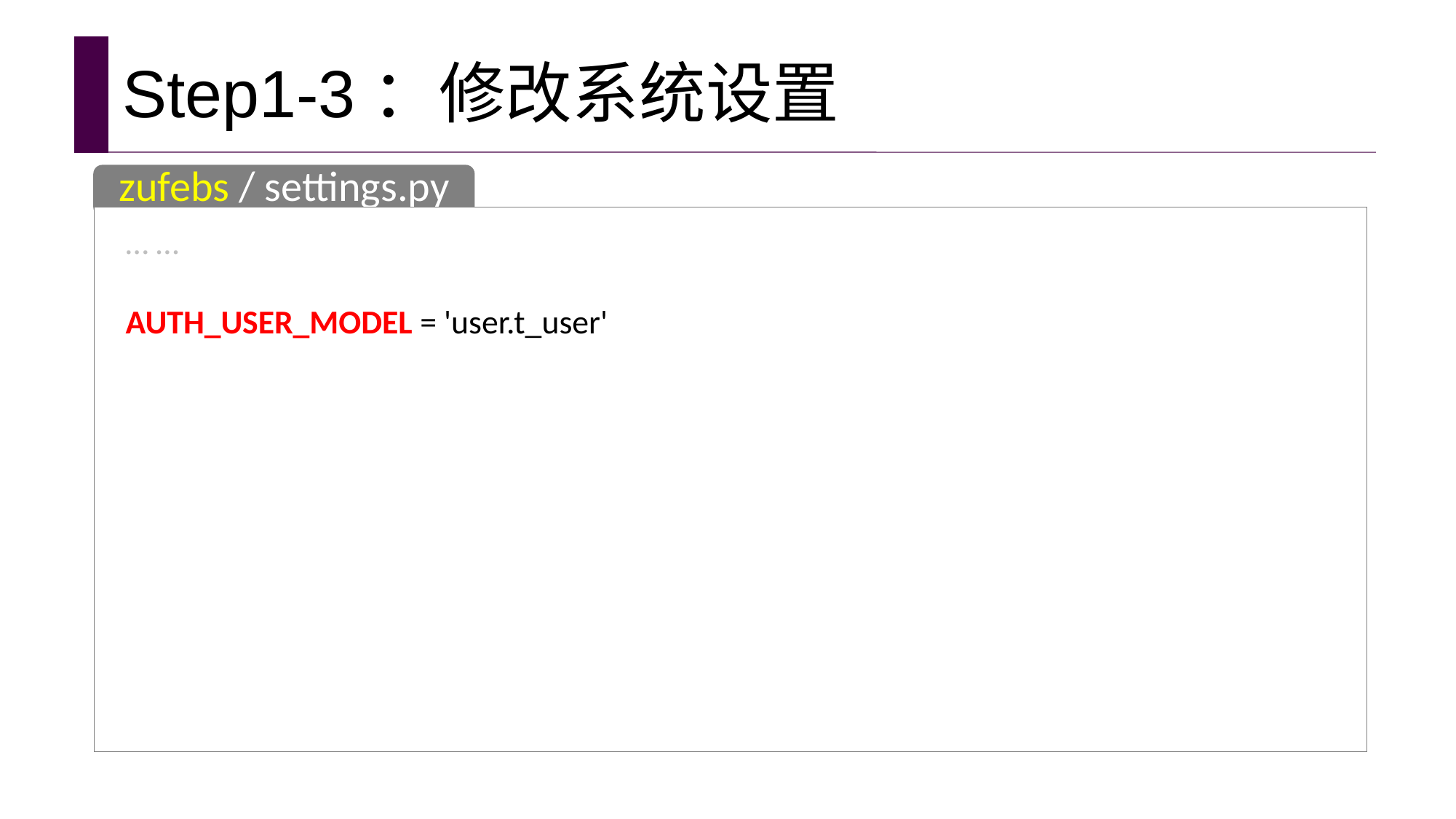

# Step1-3：修改系统设置
zufebs / settings.py

… …

AUTH_USER_MODEL = 'user.t_user'